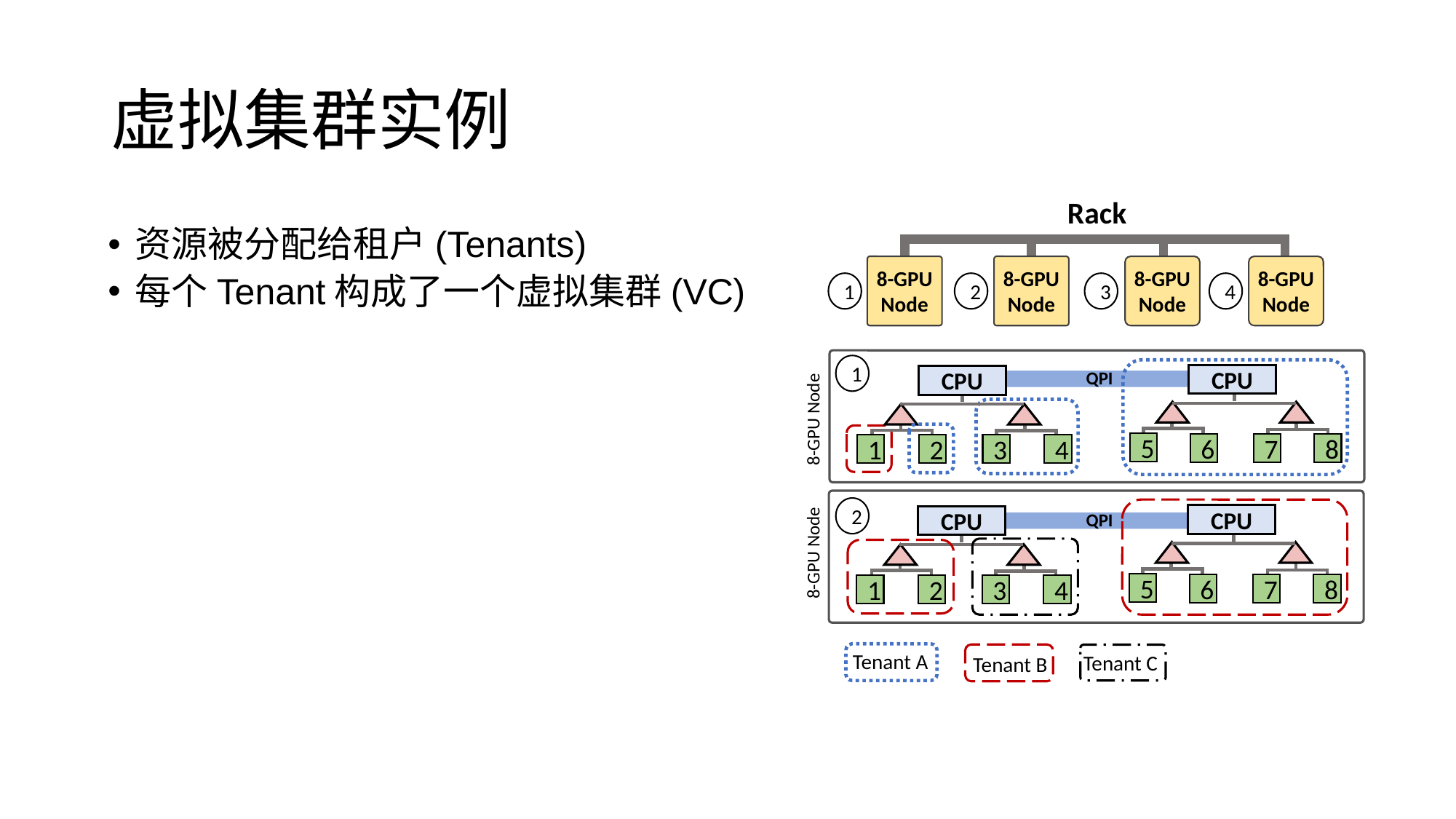

# 虚拟集群实例
Rack
8-GPU
Node
8-GPU
Node
8-GPU
Node
8-GPU
Node
1
2
3
4

1

QPI
CPU
CPU

8-GPU Node

5
6
7
8
1
2
3
4

2

QPI
CPU
CPU

8-GPU Node

5
6
7
8
1
2
3
4
Tenant A

Tenant C

Tenant B

资源被分配给租户(Tenants)
每个Tenant构成了一个虚拟集群(VC)